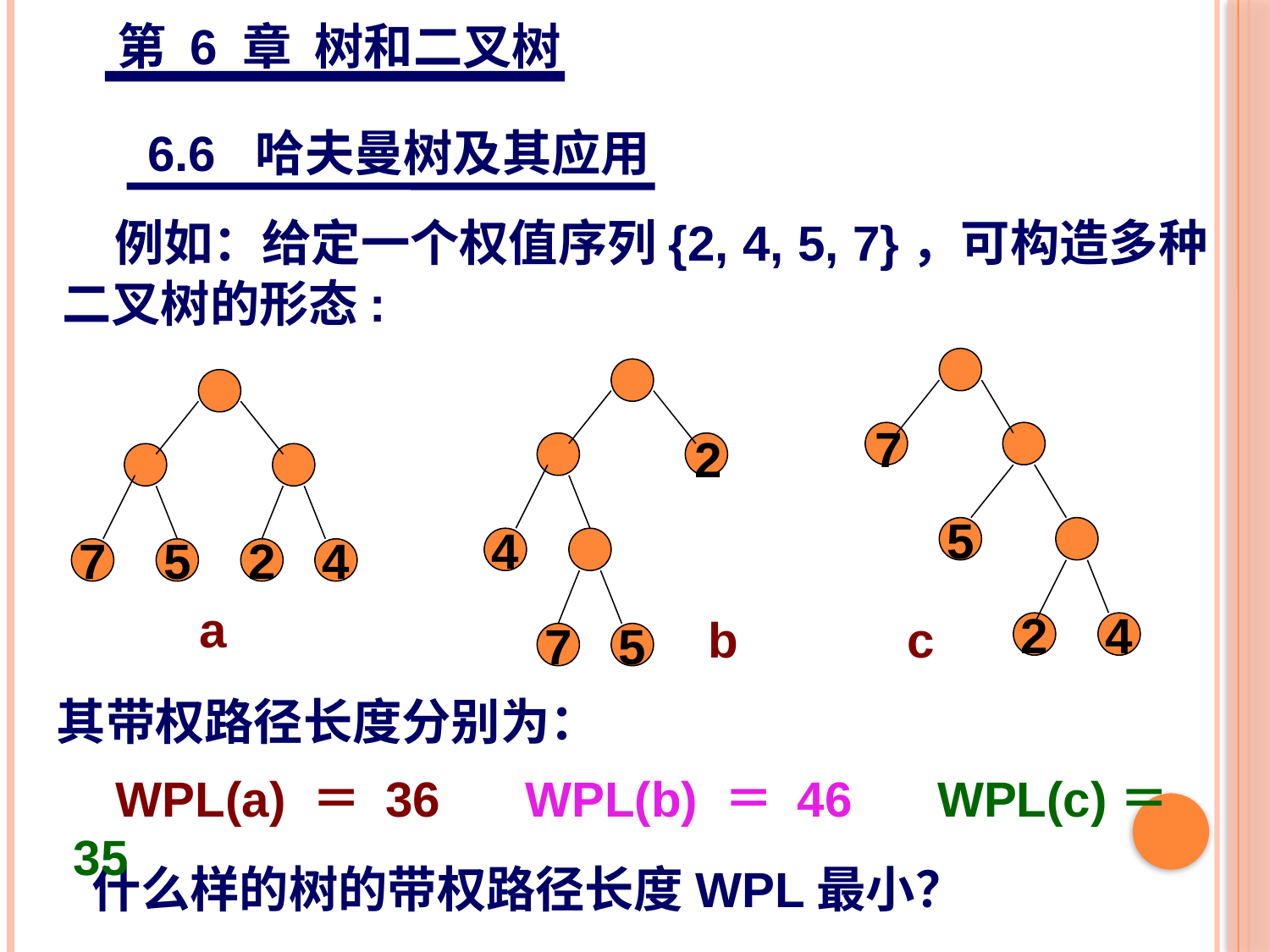

第 6 章  树和二叉树

6.6  哈夫曼树及其应用

   例如：给定一个权值序列{2, 4, 5, 7}，可构造多种二叉树的形态:

5

2
4
c
7

4

7
5
b
2

7
5
2
4
a
其带权路径长度分别为：
   WPL(a) ＝ 36      WPL(b) ＝ 46      WPL(c)＝35
什么样的树的带权路径长度WPL最小？